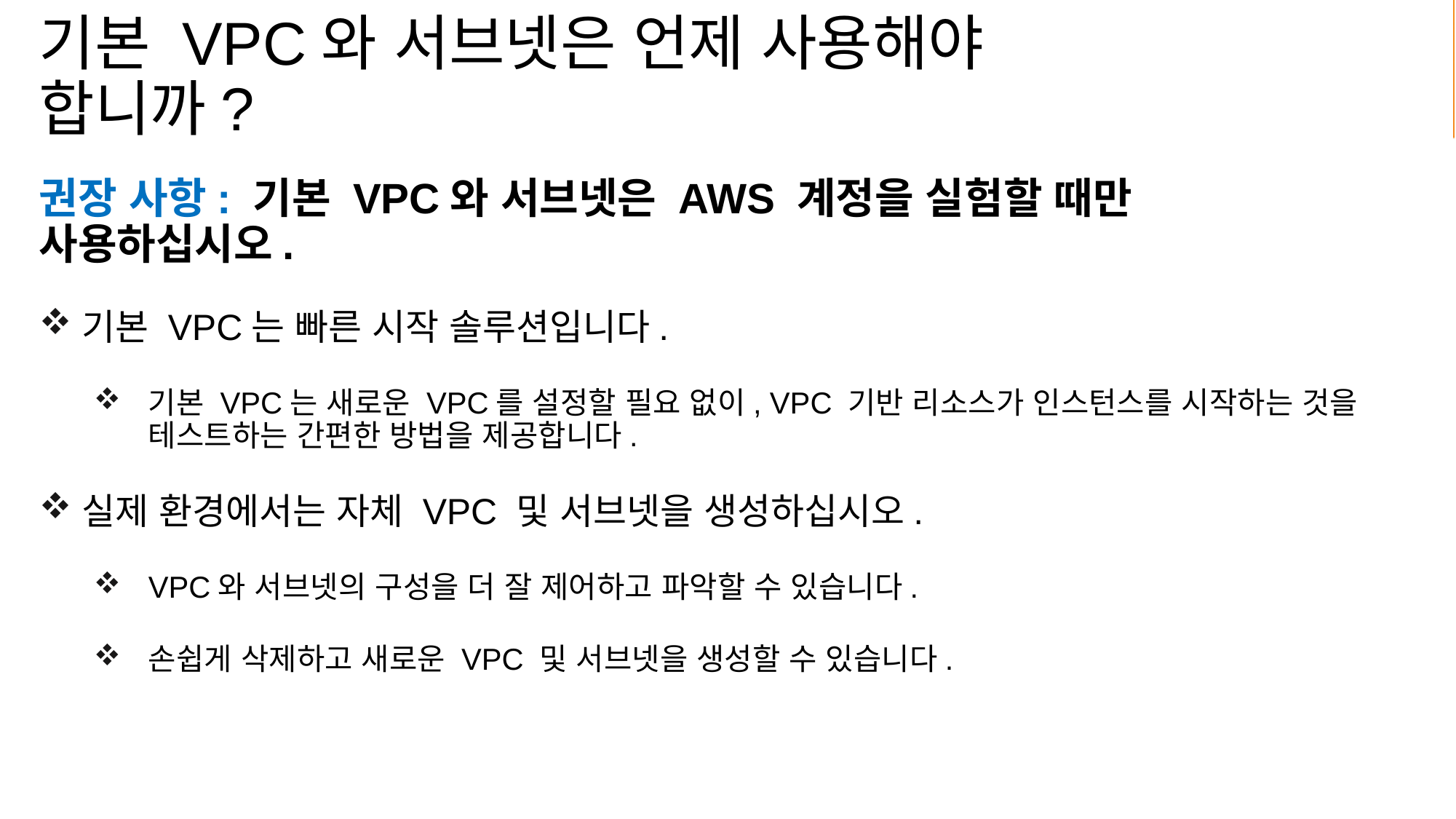

# 기본 VPC와 서브넷은 언제 사용해야 합니까?
권장 사항: 기본 VPC와 서브넷은 AWS 계정을 실험할 때만 사용하십시오.
기본 VPC는 빠른 시작 솔루션입니다.
기본 VPC는 새로운 VPC를 설정할 필요 없이, VPC 기반 리소스가 인스턴스를 시작하는 것을 테스트하는 간편한 방법을 제공합니다.
실제 환경에서는 자체 VPC 및 서브넷을 생성하십시오.
VPC와 서브넷의 구성을 더 잘 제어하고 파악할 수 있습니다.
손쉽게 삭제하고 새로운 VPC 및 서브넷을 생성할 수 있습니다.